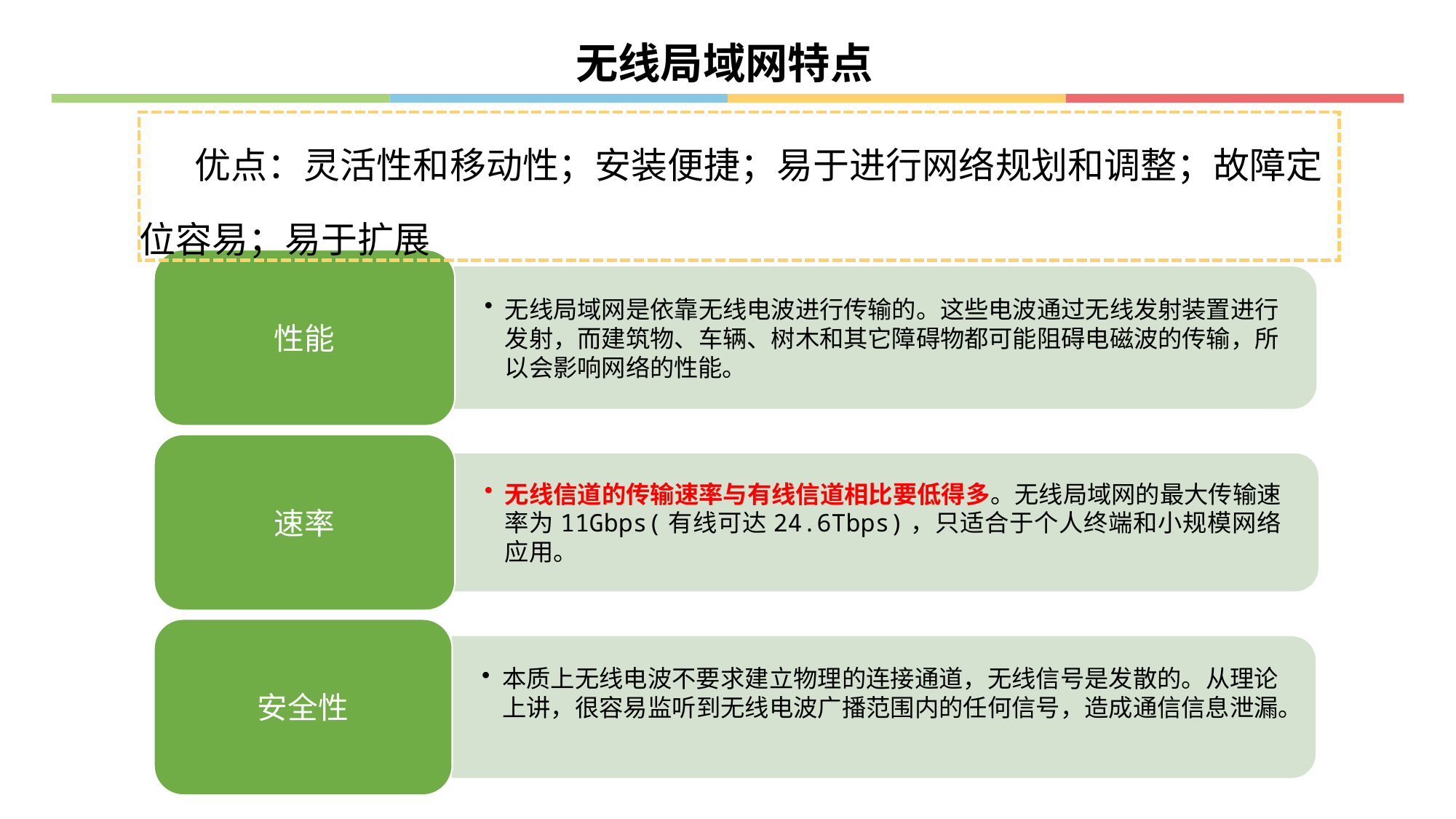

无线局域网特点
优点：灵活性和移动性；安装便捷；易于进行网络规划和调整；故障定位容易；易于扩展
性能
无线局域网是依靠无线电波进行传输的。这些电波通过无线发射装置进行发射，而建筑物、车辆、树木和其它障碍物都可能阻碍电磁波的传输，所以会影响网络的性能。
速率
无线信道的传输速率与有线信道相比要低得多。无线局域网的最大传输速率为11Gbps(有线可达24.6Tbps)，只适合于个人终端和小规模网络应用。
安全性
本质上无线电波不要求建立物理的连接通道，无线信号是发散的。从理论上讲，很容易监听到无线电波广播范围内的任何信号，造成通信信息泄漏。